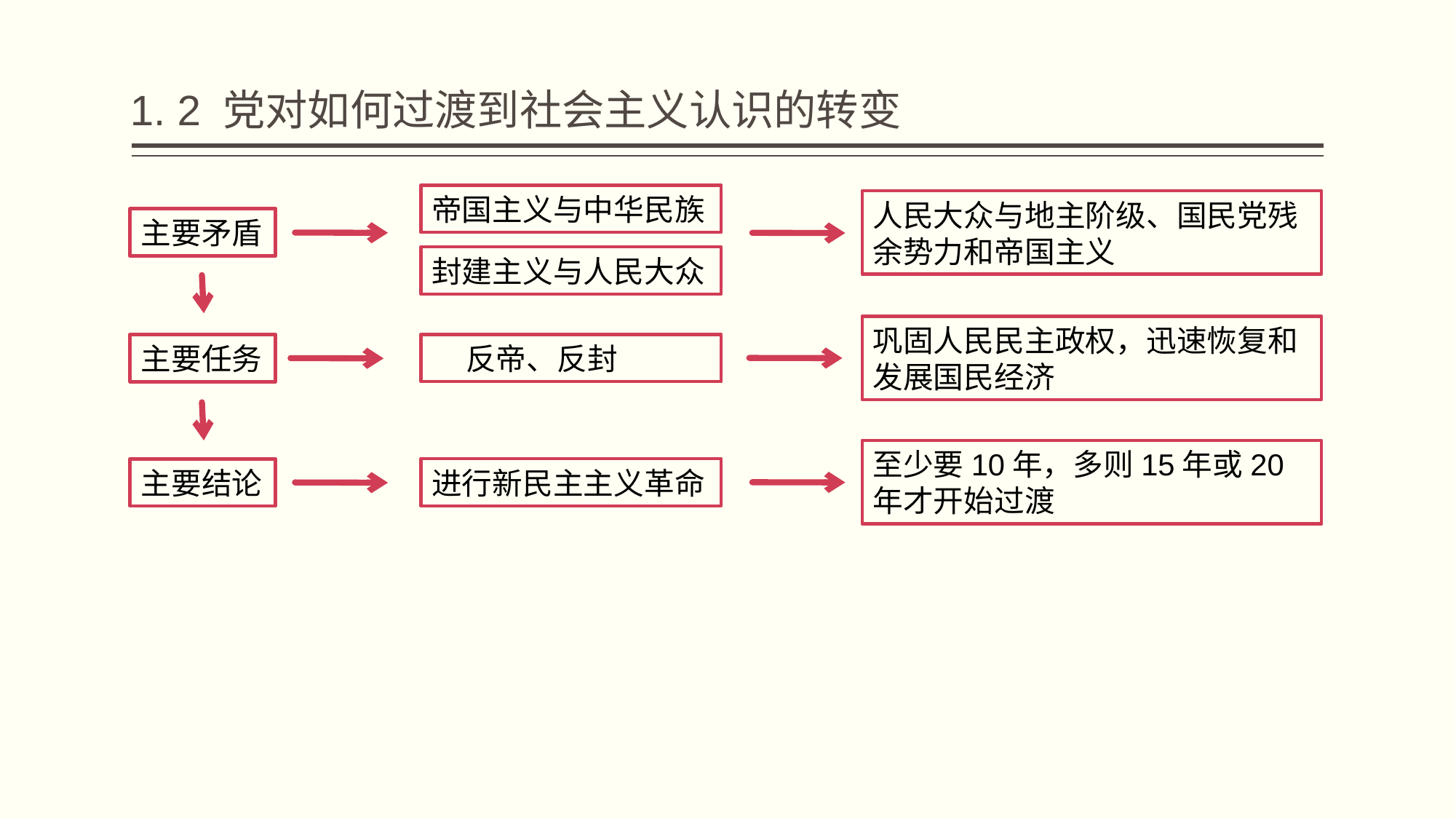

# 1. 2 党对如何过渡到社会主义认识的转变
帝国主义与中华民族
人民大众与地主阶级、国民党残余势力和帝国主义
主要矛盾
封建主义与人民大众
巩固人民民主政权，迅速恢复和发展国民经济
    反帝、反封
主要任务
至少要10年，多则15年或20年才开始过渡
进行新民主主义革命
主要结论